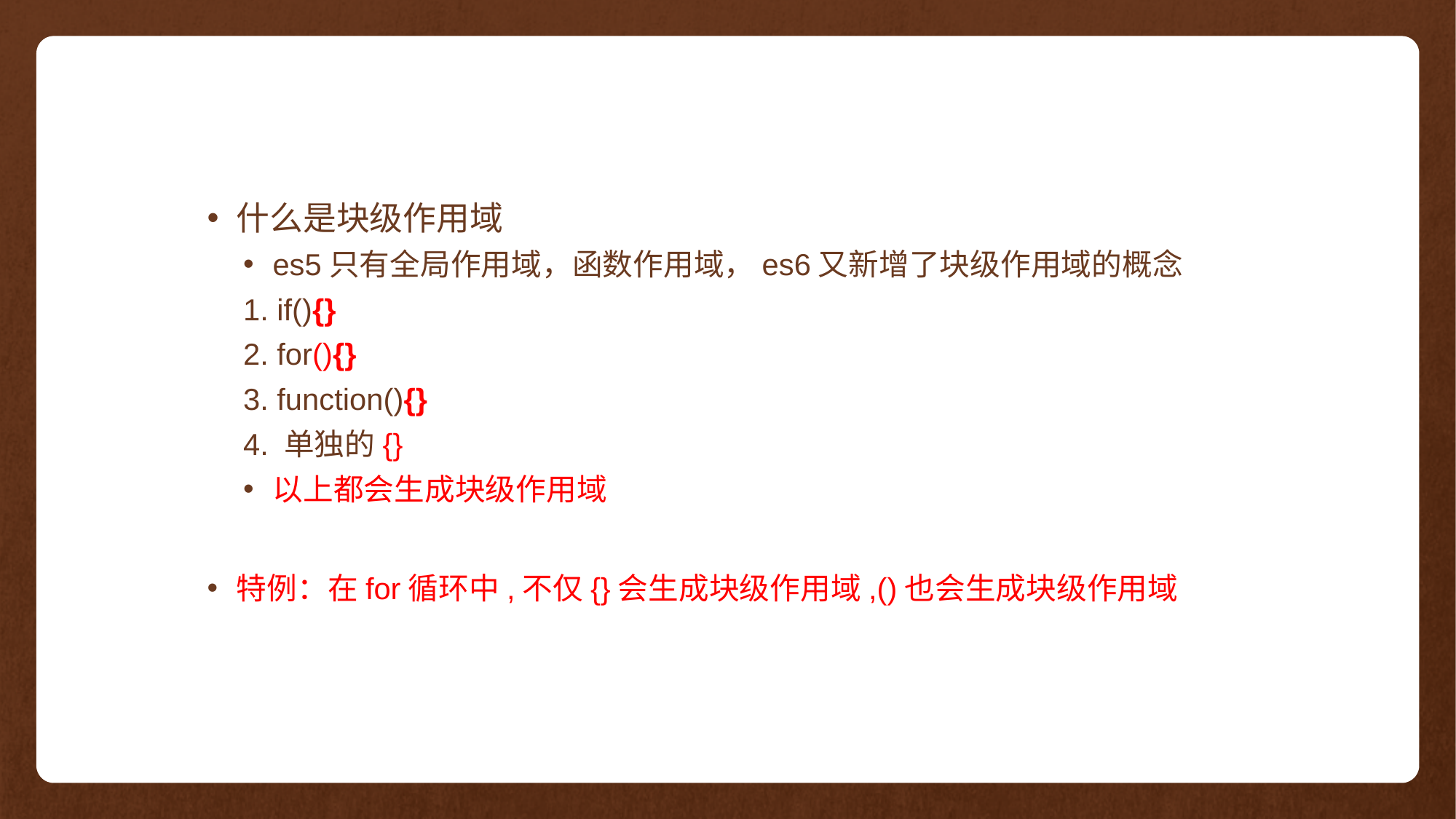

什么是块级作用域
es5只有全局作用域，函数作用域，es6又新增了块级作用域的概念
1. if(){}
2. for(){}
3. function(){}
4. 单独的{}
以上都会生成块级作用域

特例：在for循环中,不仅{}会生成块级作用域,()也会生成块级作用域